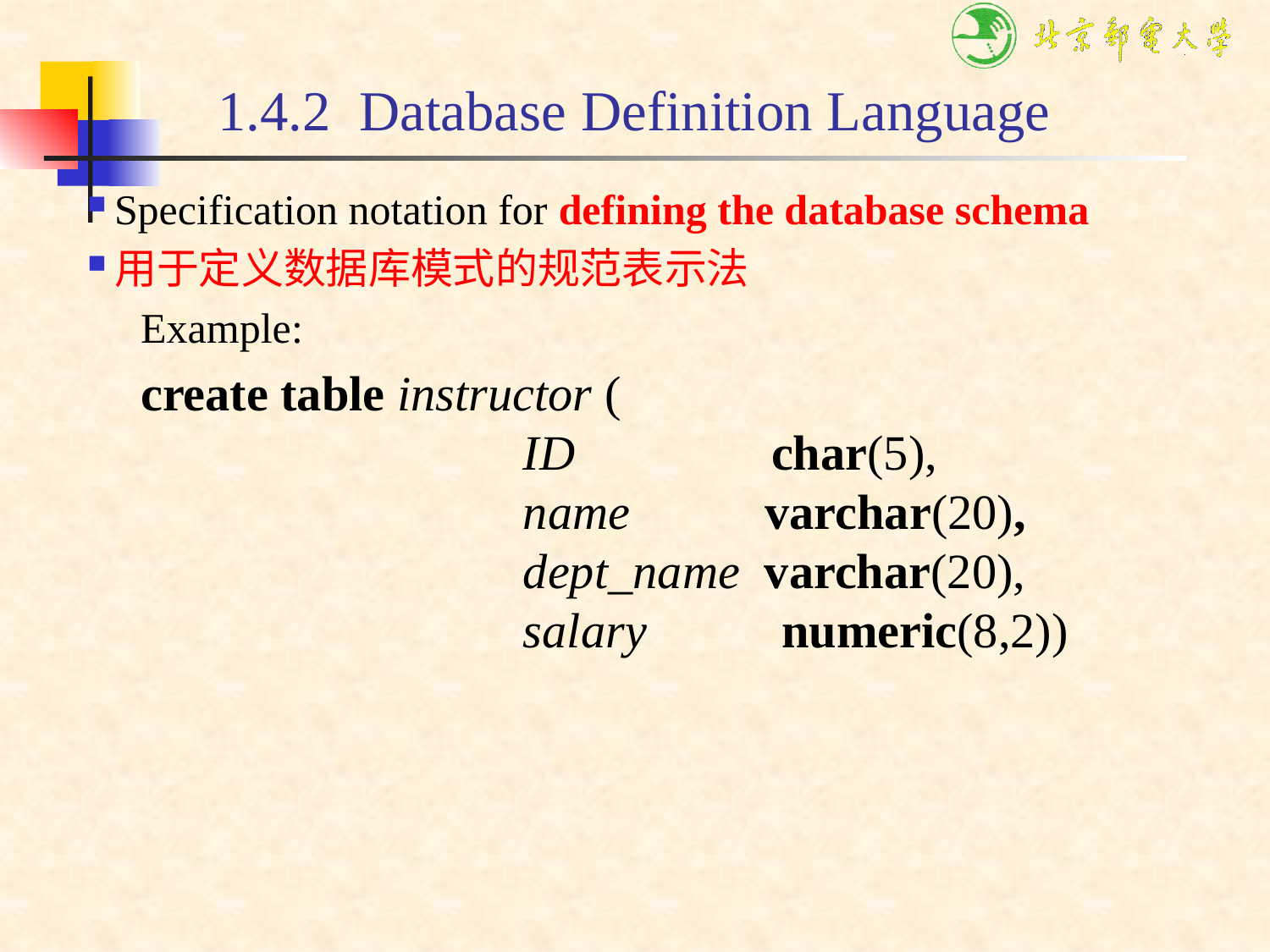

# 1.4.2  Database Definition Language
Specification notation for defining the database schema
用于定义数据库模式的规范表示法
Example:
create table instructor (
                             ID                char(5),
                             name           varchar(20),
                             dept_name  varchar(20),
                             salary           numeric(8,2))
59